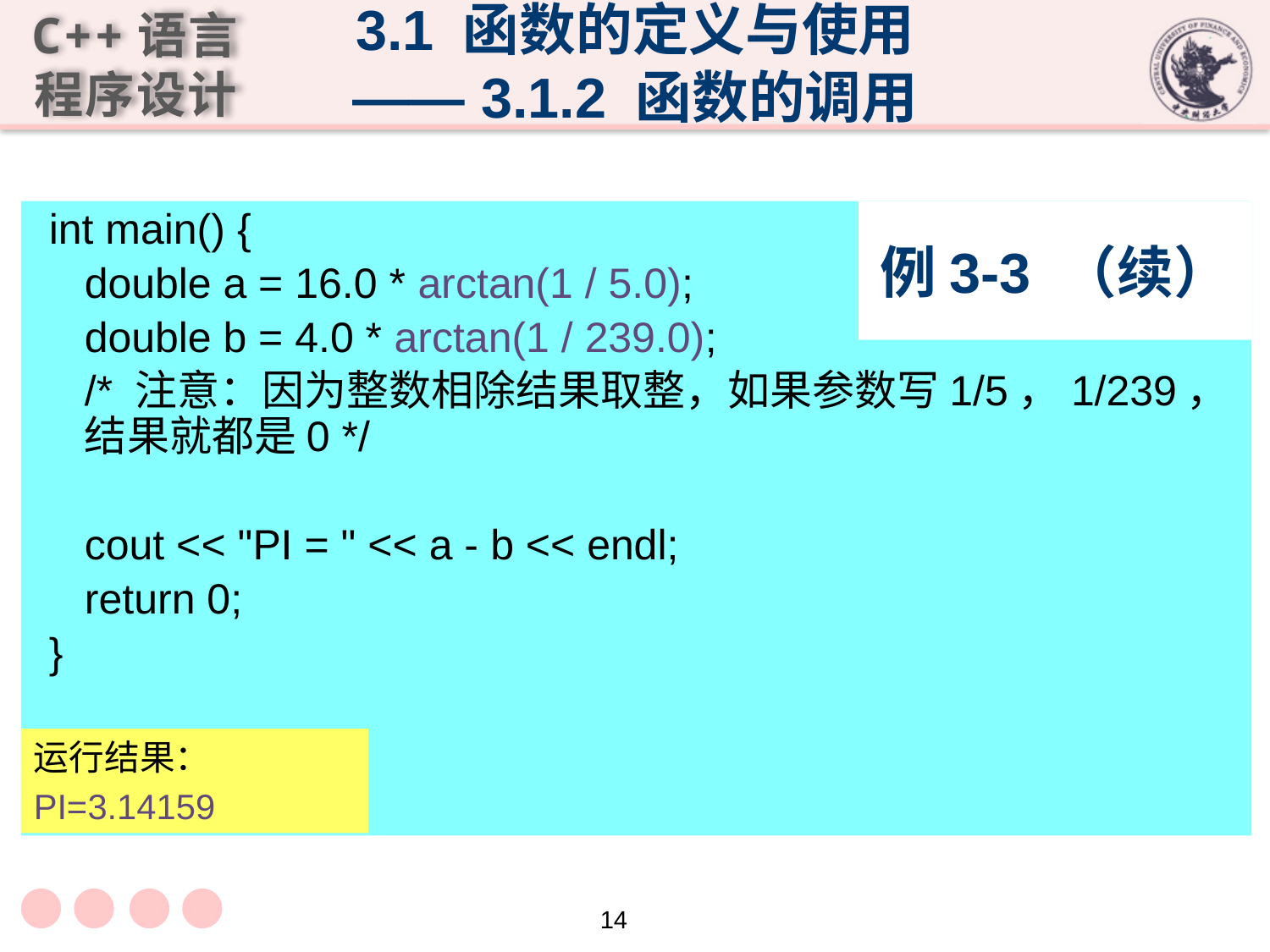

3.1 函数的定义与使用
—— 3.1.2 函数的调用
int main() {
	double a = 16.0 * arctan(1 / 5.0);
	double b = 4.0 * arctan(1 / 239.0);
	/* 注意：因为整数相除结果取整，如果参数写1/5，1/239，结果就都是0 */

	cout << "PI = " << a - b << endl;
	return 0;
}

# 例3-3 （续）
运行结果：
PI=3.14159
14